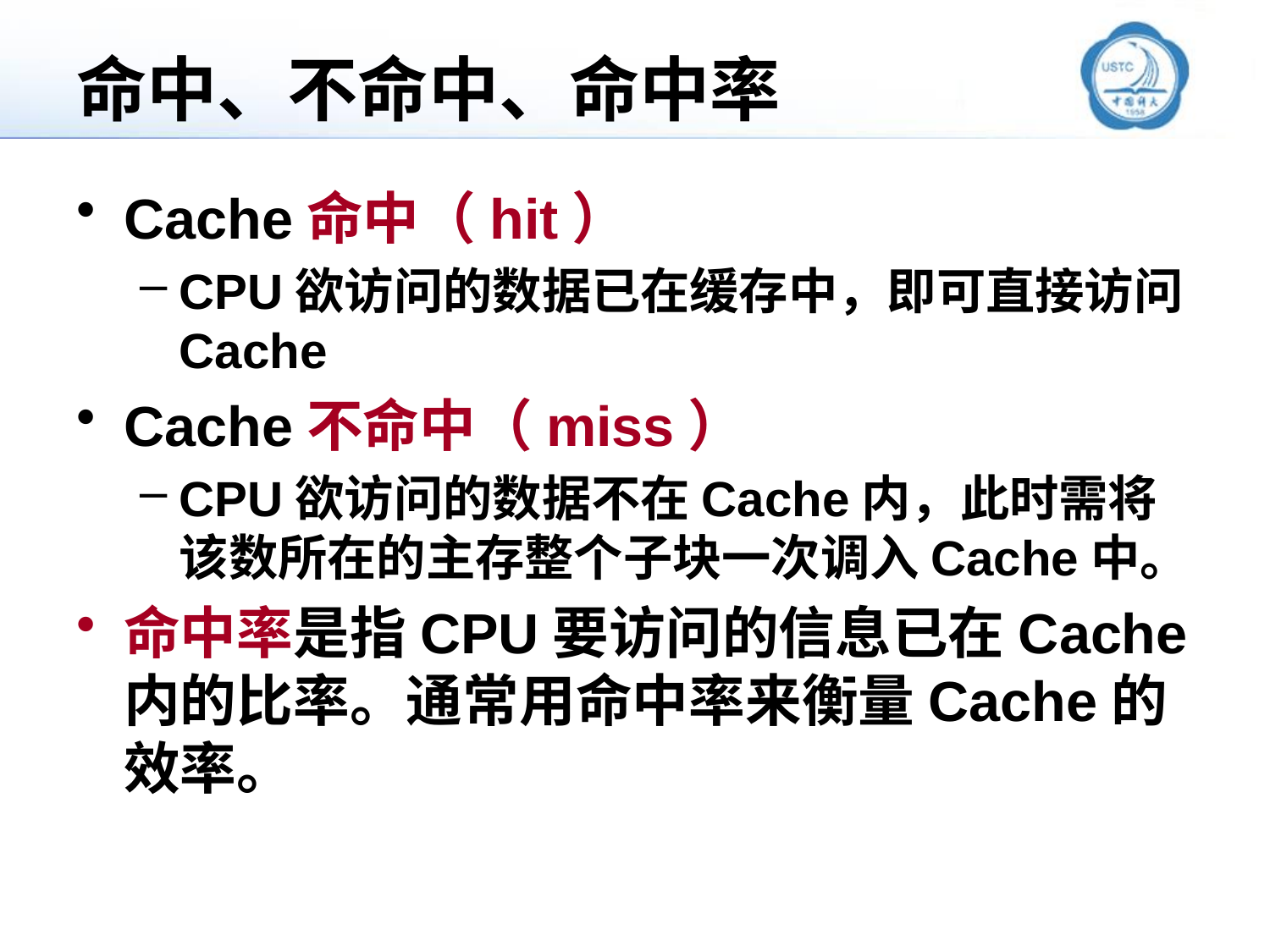

# 命中、不命中、命中率
Cache命中（hit）
CPU欲访问的数据已在缓存中，即可直接访问Cache
Cache不命中（miss）
CPU欲访问的数据不在Cache内，此时需将该数所在的主存整个子块一次调入Cache中。
命中率是指CPU要访问的信息已在Cache内的比率。通常用命中率来衡量Cache的效率。